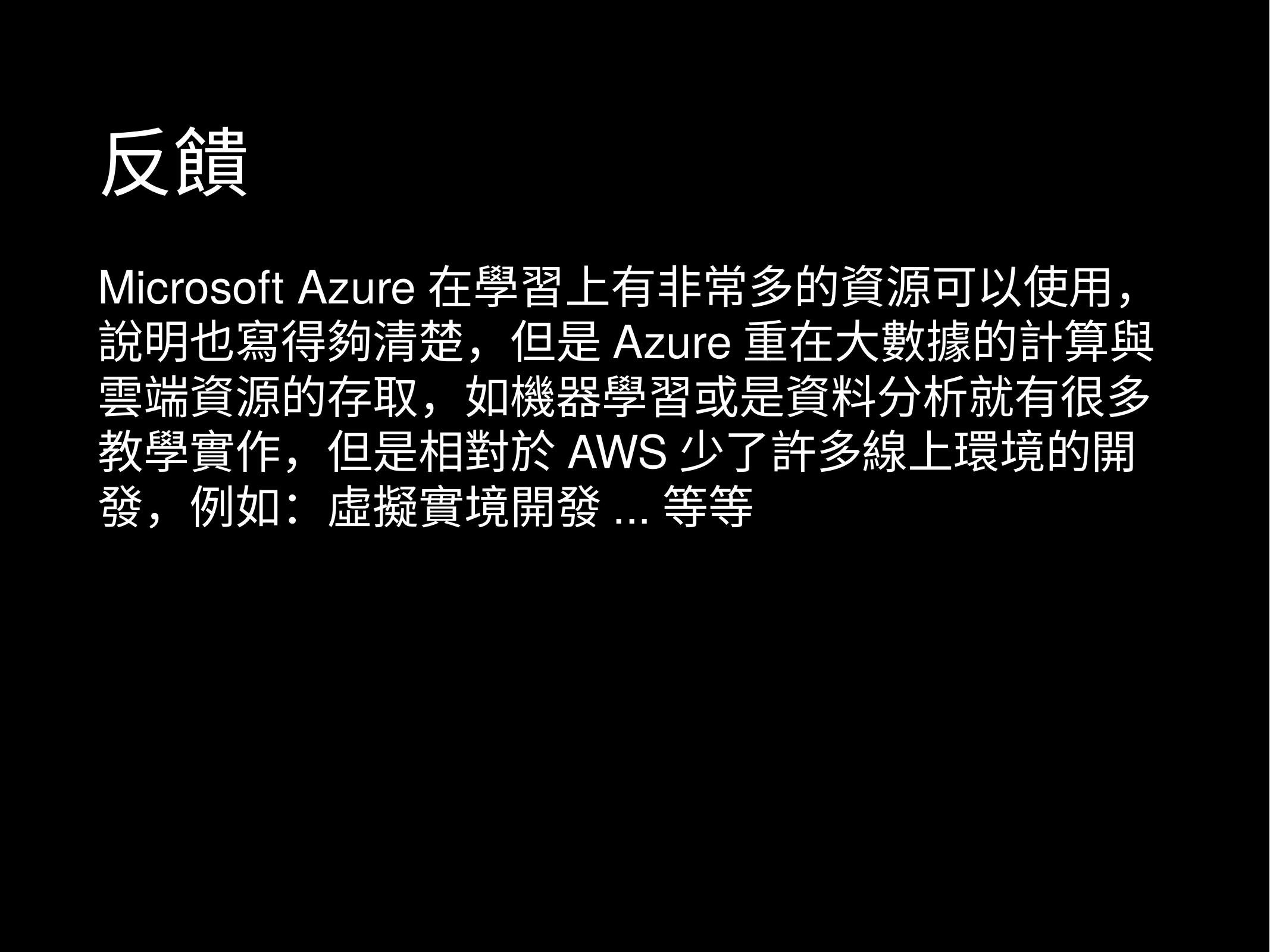

# 反饋
Microsoft Azure在學習上有非常多的資源可以使用，說明也寫得夠清楚，但是Azure重在大數據的計算與雲端資源的存取，如機器學習或是資料分析就有很多教學實作，但是相對於AWS少了許多線上環境的開發，例如：虛擬實境開發...等等